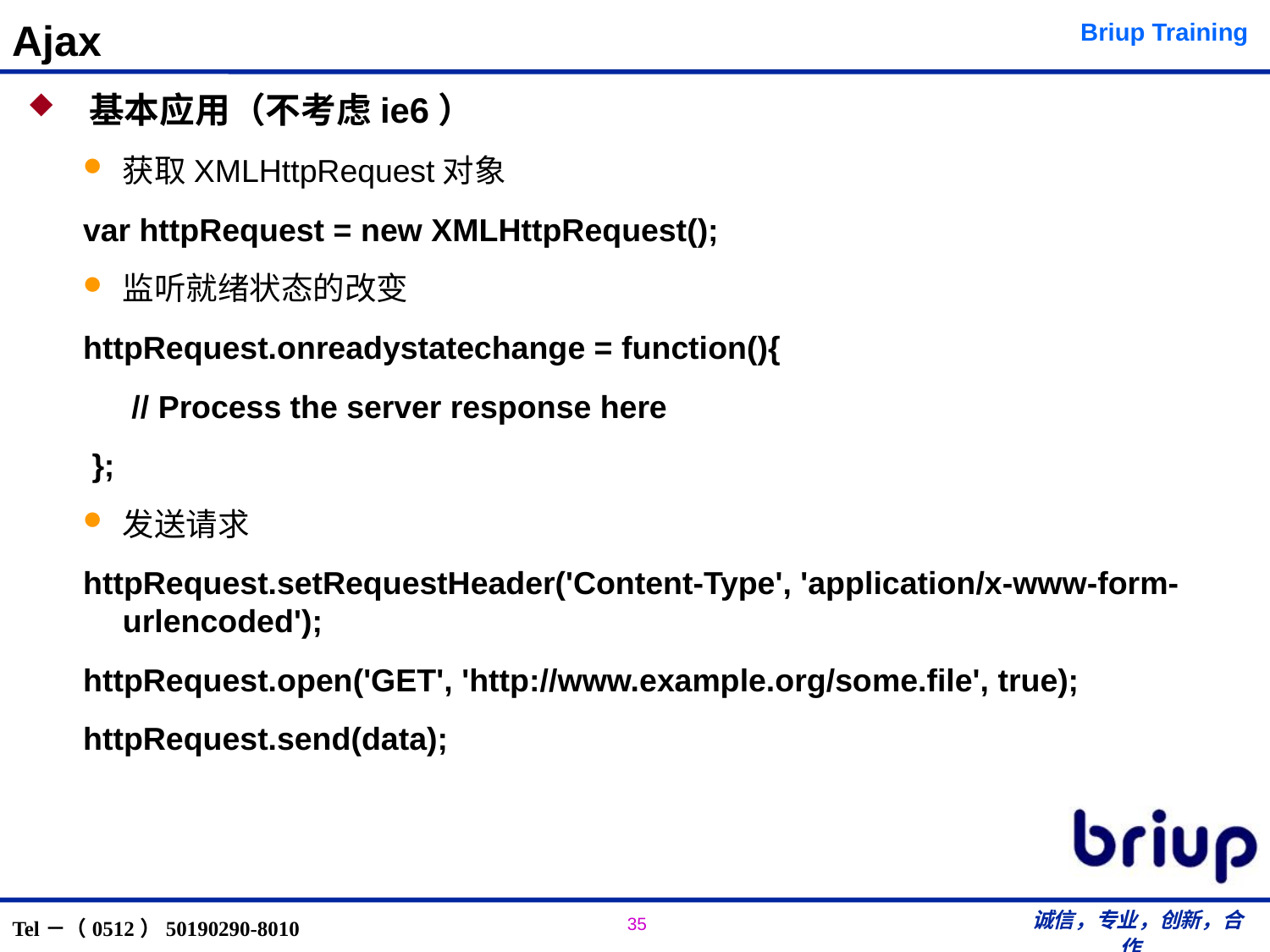

# Ajax
 基本应用（不考虑ie6）
获取XMLHttpRequest对象
var httpRequest = new XMLHttpRequest();
监听就绪状态的改变
httpRequest.onreadystatechange = function(){
	 // Process the server response here
 };
发送请求
httpRequest.setRequestHeader('Content-Type', 'application/x-www-form-urlencoded');
httpRequest.open('GET', 'http://www.example.org/some.file', true);
httpRequest.send(data);